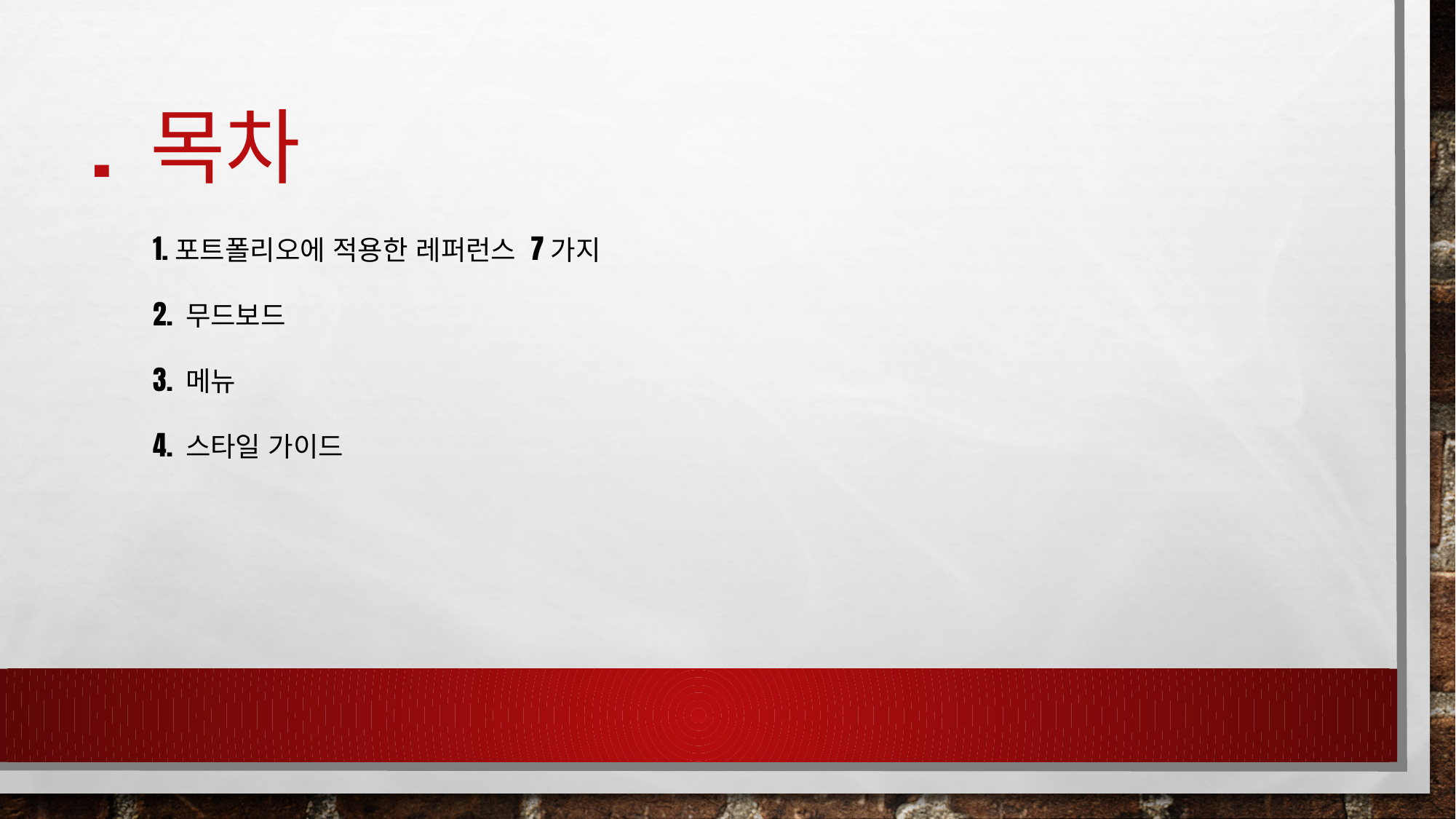

# . 목차
1.포트폴리오에 적용한 레퍼런스 7가지

2. 무드보드

3. 메뉴

4. 스타일 가이드